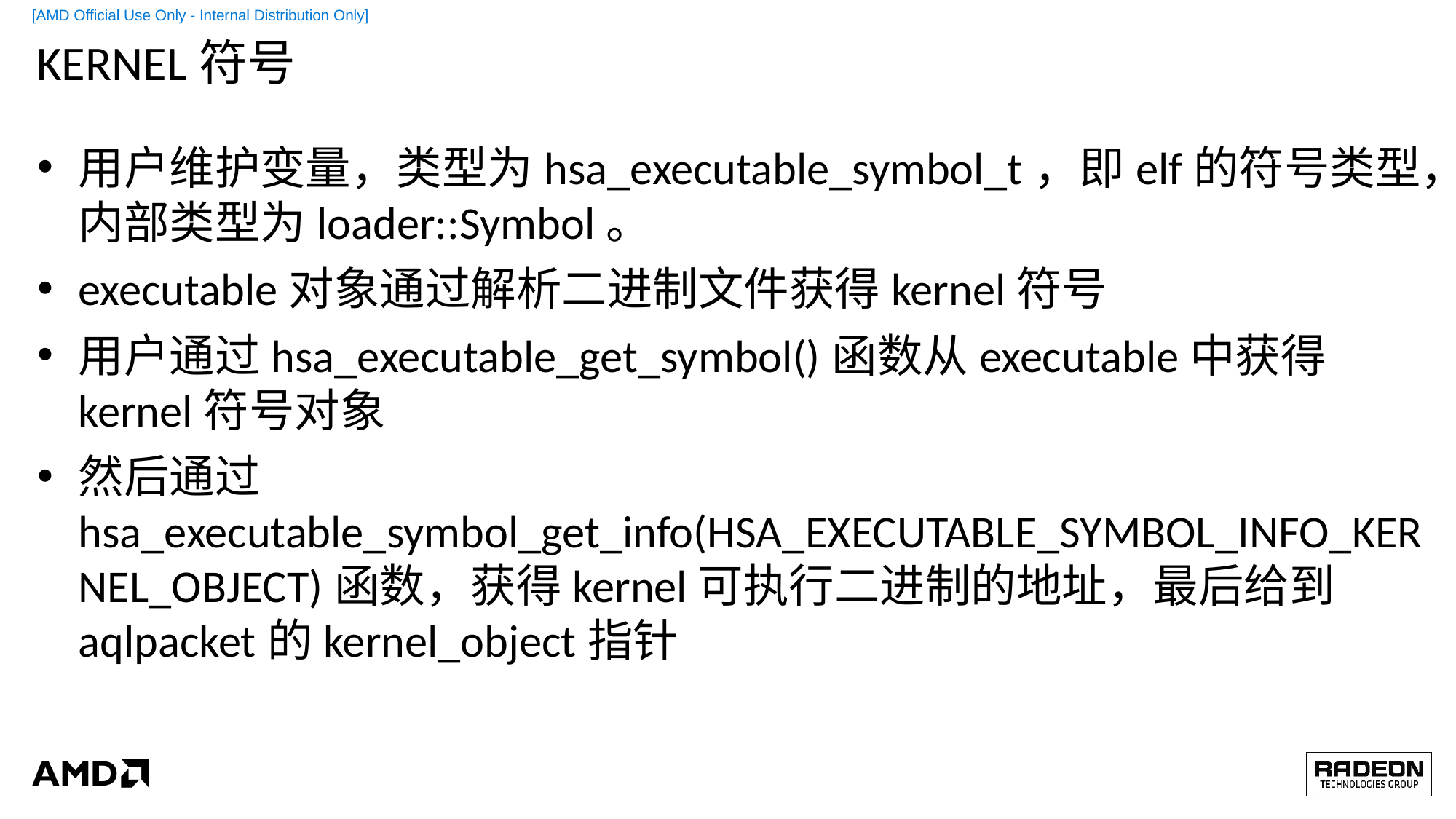

# Kernel符号

用户维护变量，类型为hsa_executable_symbol_t，即elf的符号类型，内部类型为loader::Symbol。
executable对象通过解析二进制文件获得kernel符号
用户通过hsa_executable_get_symbol()函数从executable中获得kernel符号对象
然后通过hsa_executable_symbol_get_info(HSA_EXECUTABLE_SYMBOL_INFO_KERNEL_OBJECT)函数，获得kernel可执行二进制的地址，最后给到aqlpacket的kernel_object指针